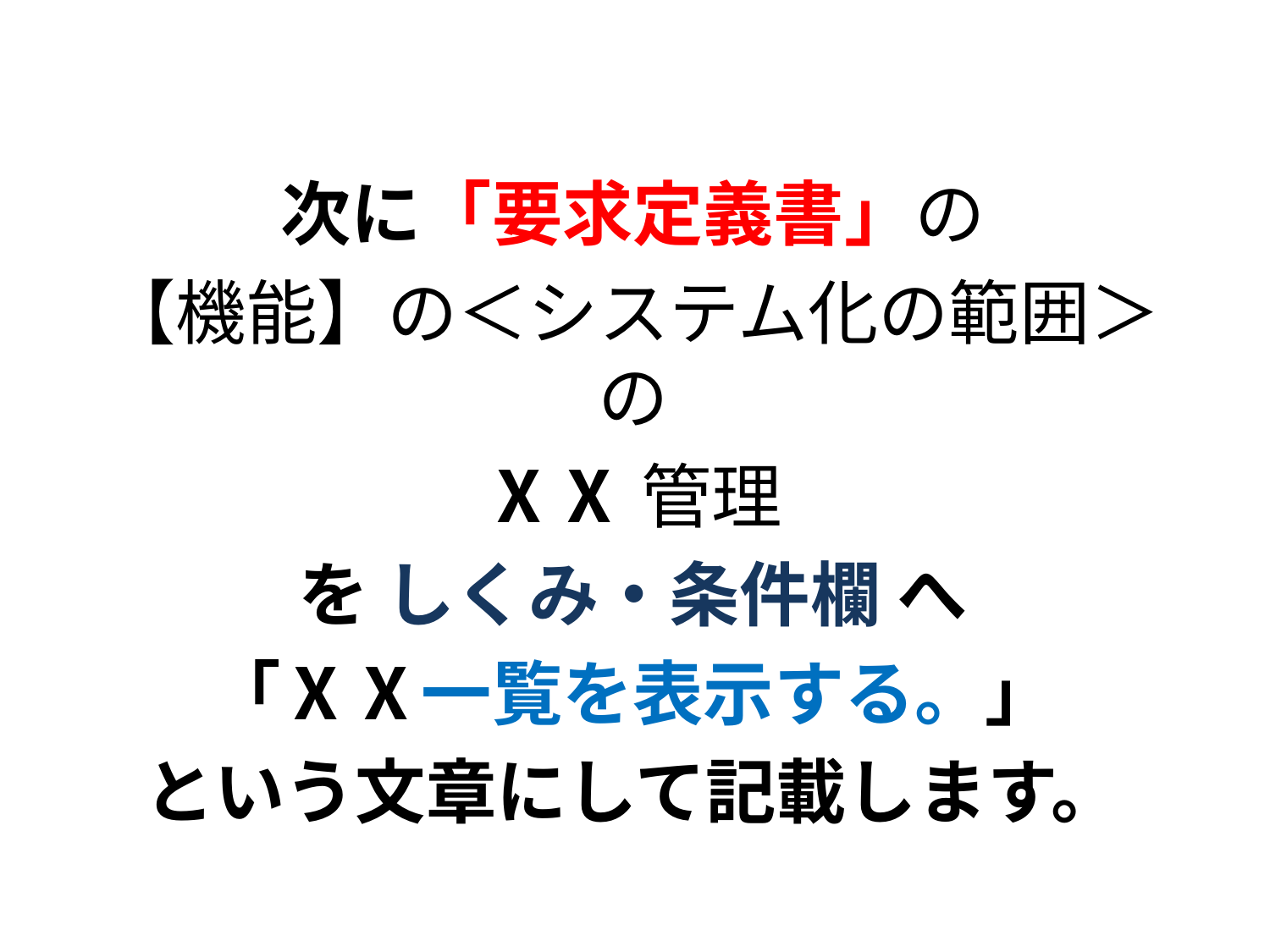

次に「要求定義書」の
【機能】の＜システム化の範囲＞の
ⅩⅩ管理
を しくみ・条件欄 へ
「ⅩⅩ一覧を表示する。」
という文章にして記載します。